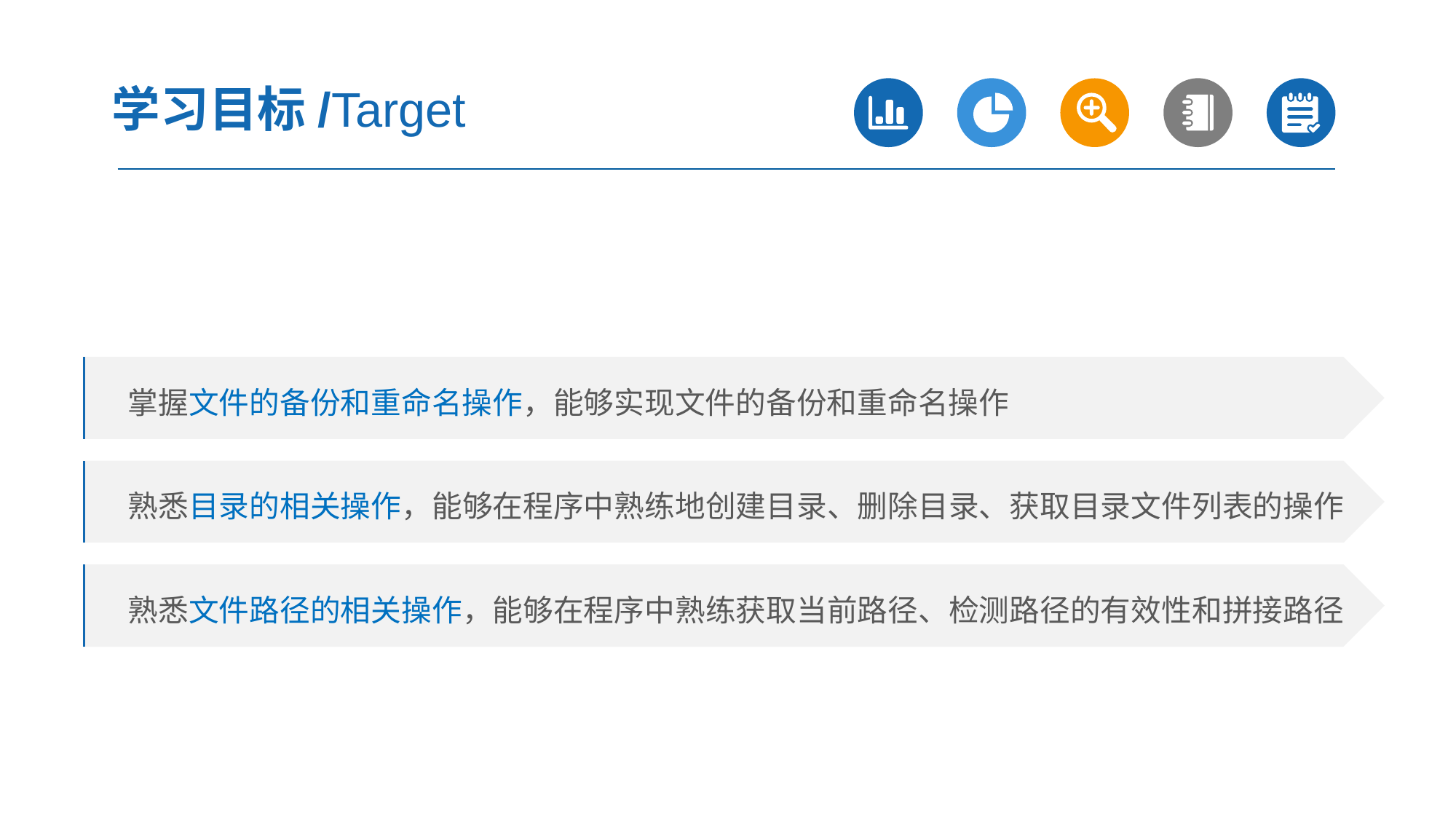

学习目标/Target
    掌握文件的备份和重命名操作，能够实现文件的备份和重命名操作

    熟悉目录的相关操作，能够在程序中熟练地创建目录、删除目录、获取目录文件列表的操作

    熟悉文件路径的相关操作，能够在程序中熟练获取当前路径、检测路径的有效性和拼接路径